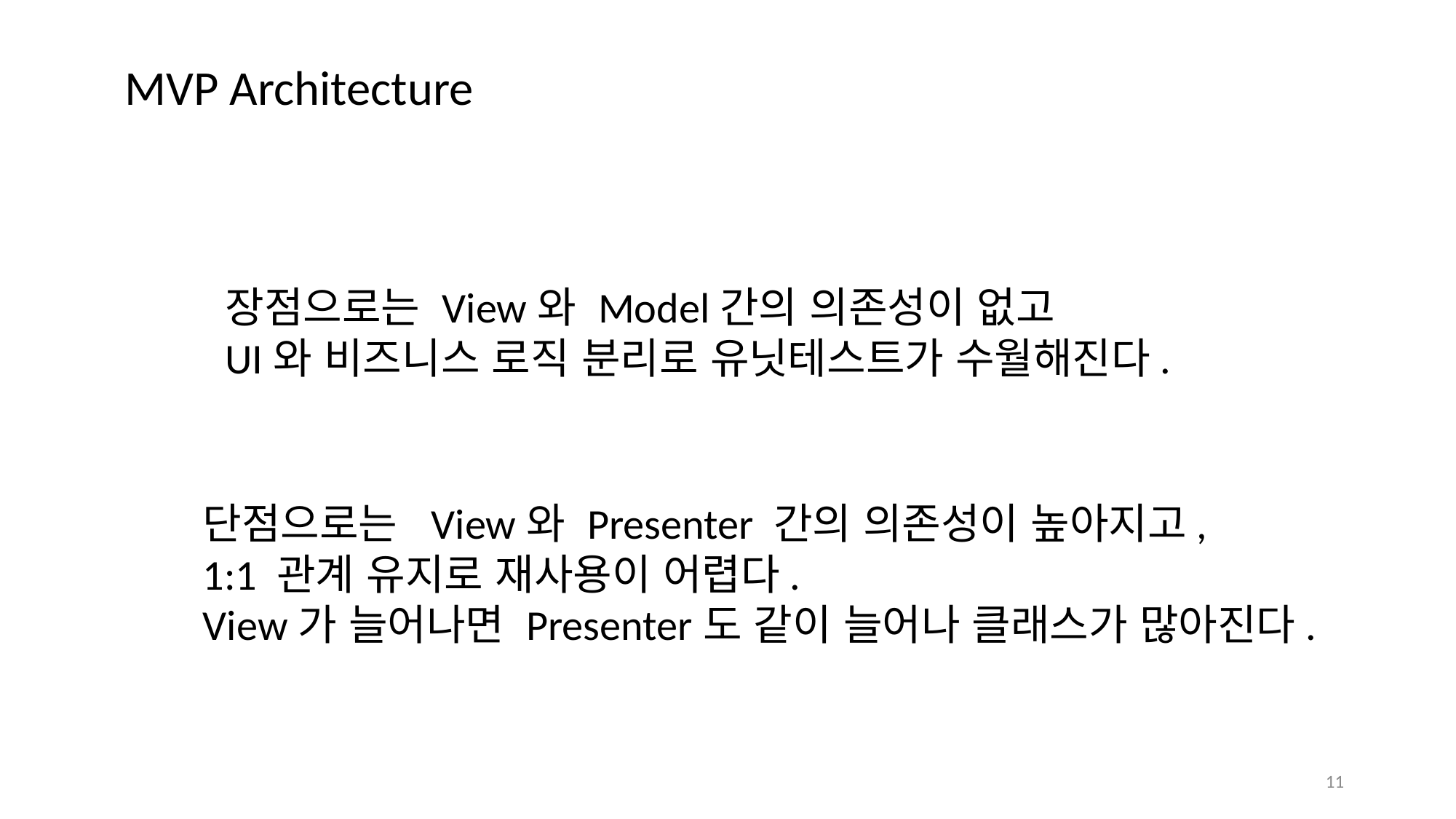

MVP Architecture
장점으로는 View와 Model간의 의존성이 없고
UI와 비즈니스 로직 분리로 유닛테스트가 수월해진다.
단점으로는  View와 Presenter 간의 의존성이 높아지고,
1:1 관계 유지로 재사용이 어렵다.
View가 늘어나면 Presenter도 같이 늘어나 클래스가 많아진다.
11